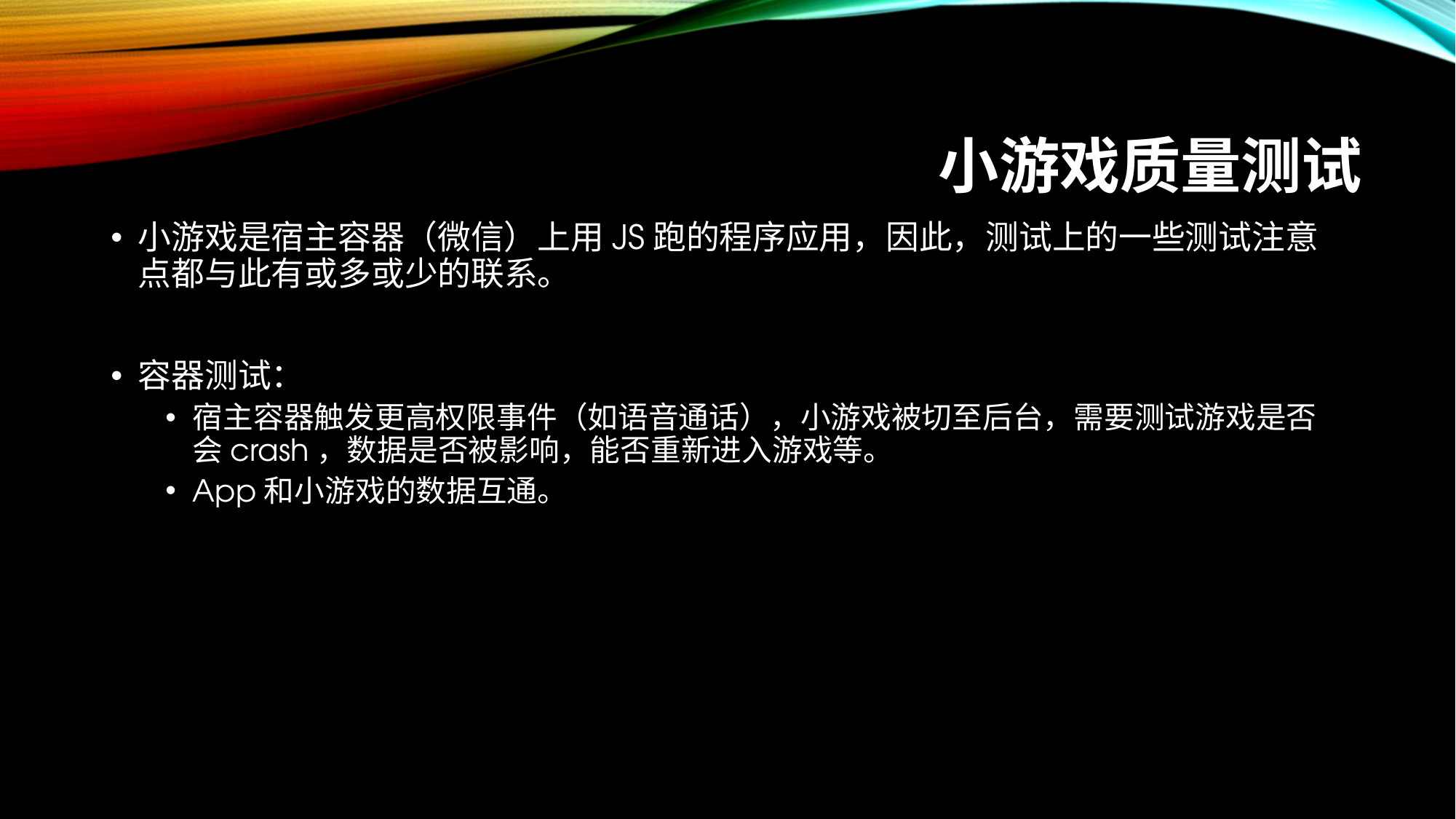

# 小游戏质量测试
小游戏是宿主容器（微信）上用JS跑的程序应用，因此，测试上的一些测试注意点都与此有或多或少的联系。

容器测试：
宿主容器触发更高权限事件（如语音通话），小游戏被切至后台，需要测试游戏是否会crash，数据是否被影响，能否重新进入游戏等。
App和小游戏的数据互通。